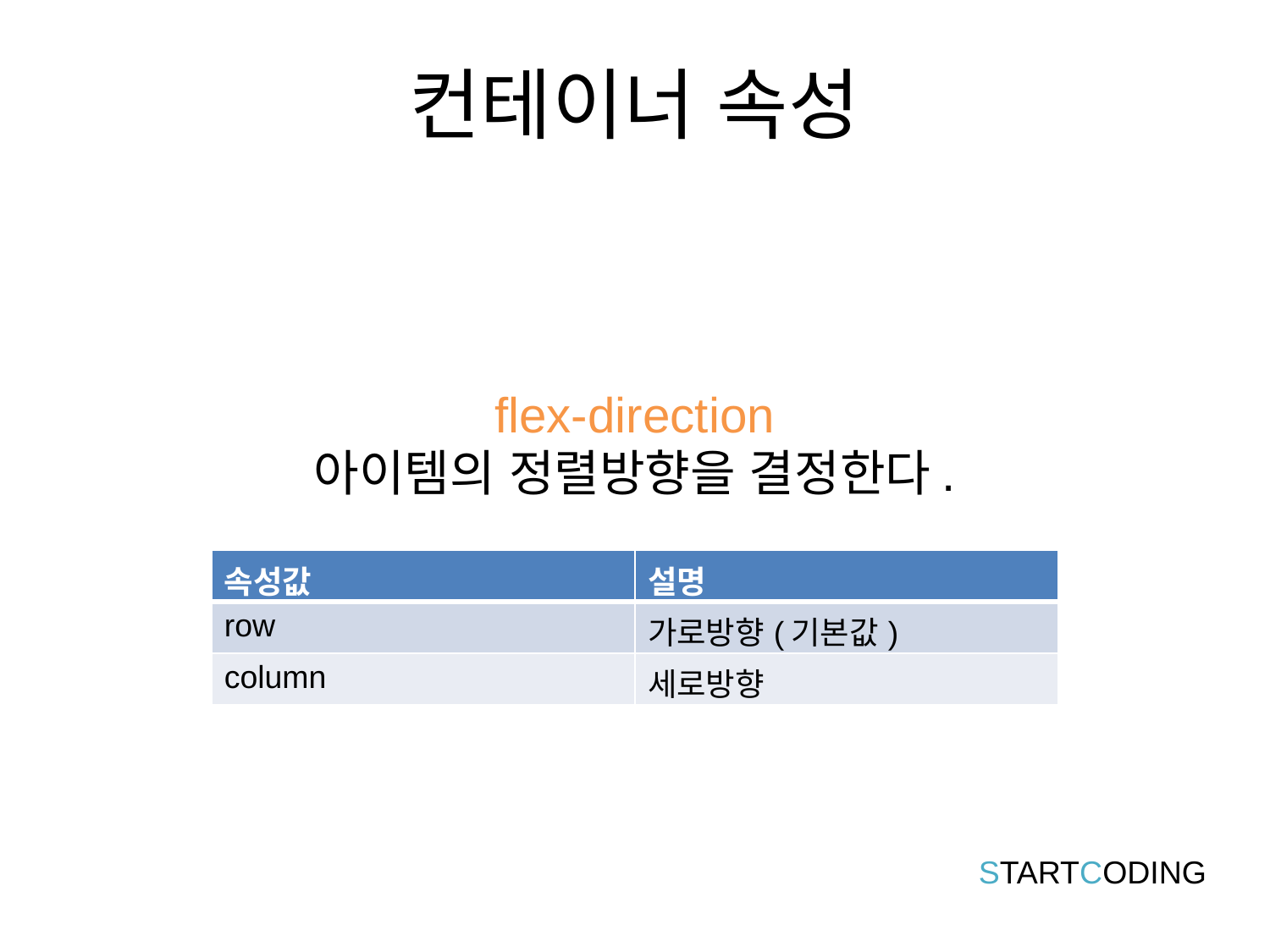

# 컨테이너 속성
flex-direction
아이템의 정렬방향을 결정한다.

| 속성값 | 설명 |
| --- | --- |
| row | 가로방향(기본값) |
| column | 세로방향 |
STARTCODING